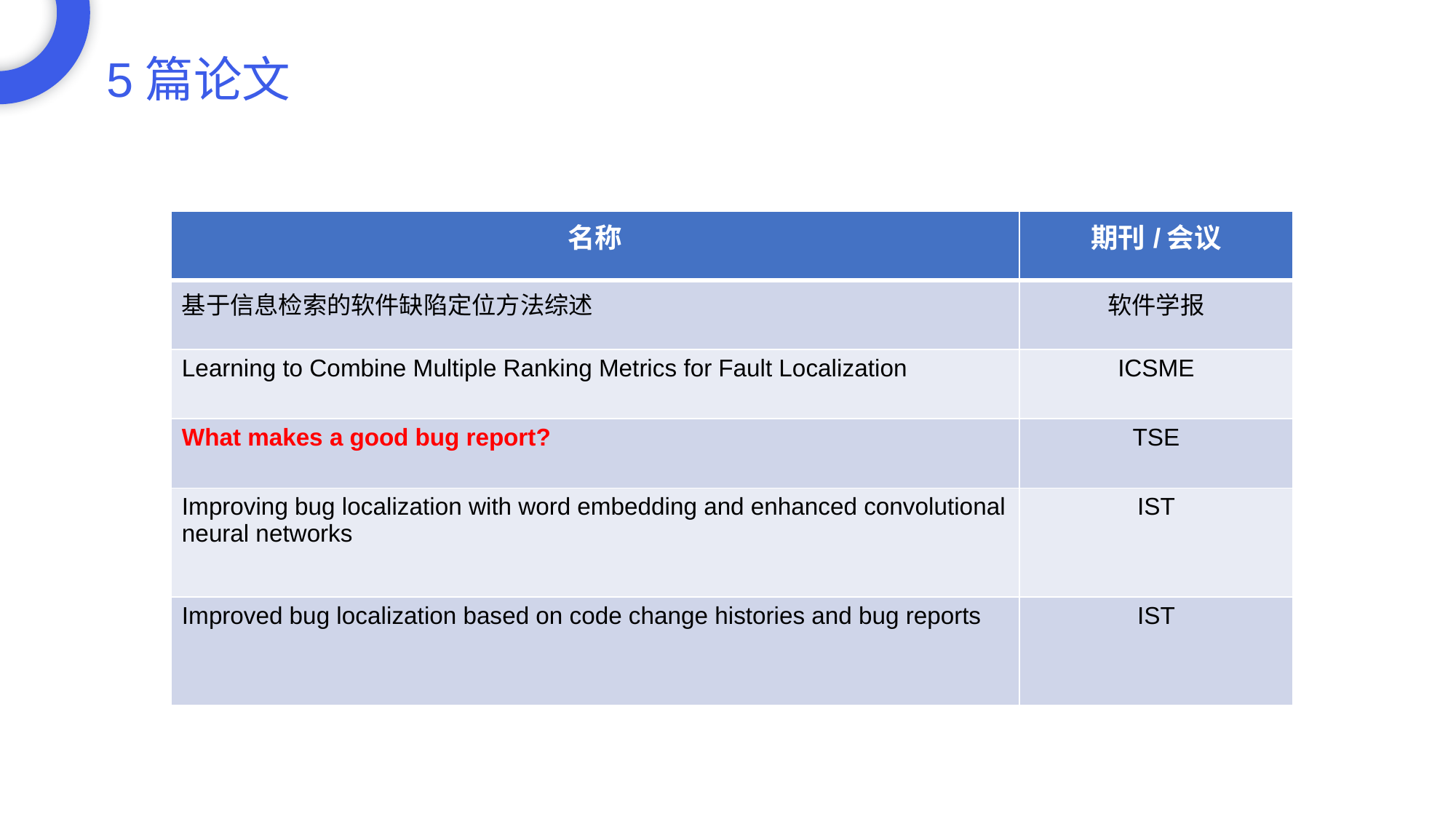

5篇论文
| 名称 | 期刊/会议 |
| --- | --- |
| 基于信息检索的软件缺陷定位方法综述 | 软件学报 |
| Learning to Combine Multiple Ranking Metrics for Fault Localization | ICSME |
| What makes a good bug report? | TSE |
| Improving bug localization with word embedding and enhanced convolutional neural networks | IST |
| Improved bug localization based on code change histories and bug reports | IST |